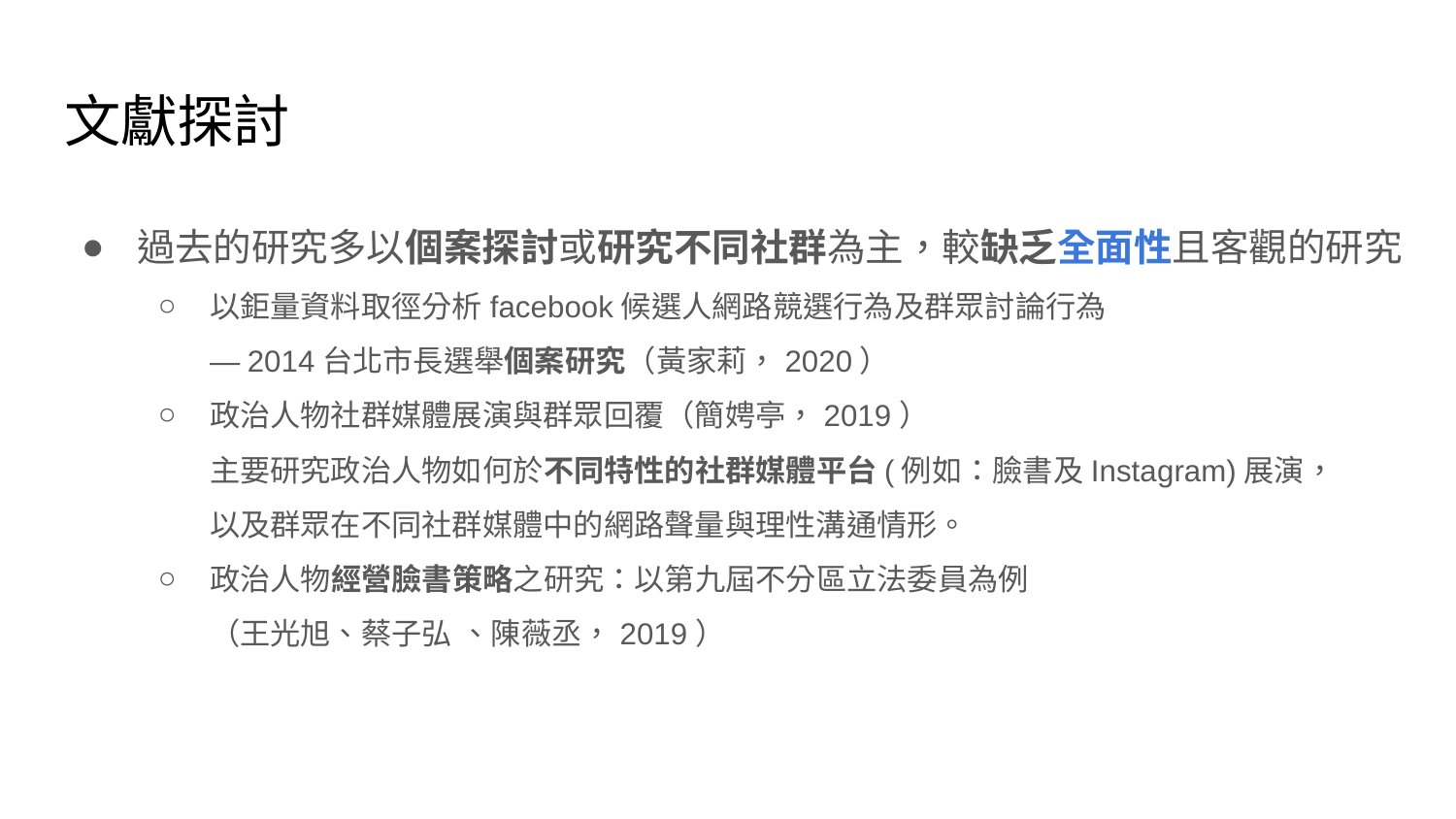

# 文獻探討
過去的研究多以個案探討或研究不同社群為主，較缺乏全面性且客觀的研究
以鉅量資料取徑分析facebook候選人網路競選行為及群眾討論行為
—2014台北市長選舉個案研究（黃家莉，2020）
政治人物社群媒體展演與群眾回覆（簡娉亭，2019）
主要研究政治人物如何於不同特性的社群媒體平台(例如：臉書及Instagram)展演，
以及群眾在不同社群媒體中的網路聲量與理性溝通情形。
政治人物經營臉書策略之研究：以第九屆不分區立法委員為例
（王光旭、蔡子弘 、陳薇丞，2019）